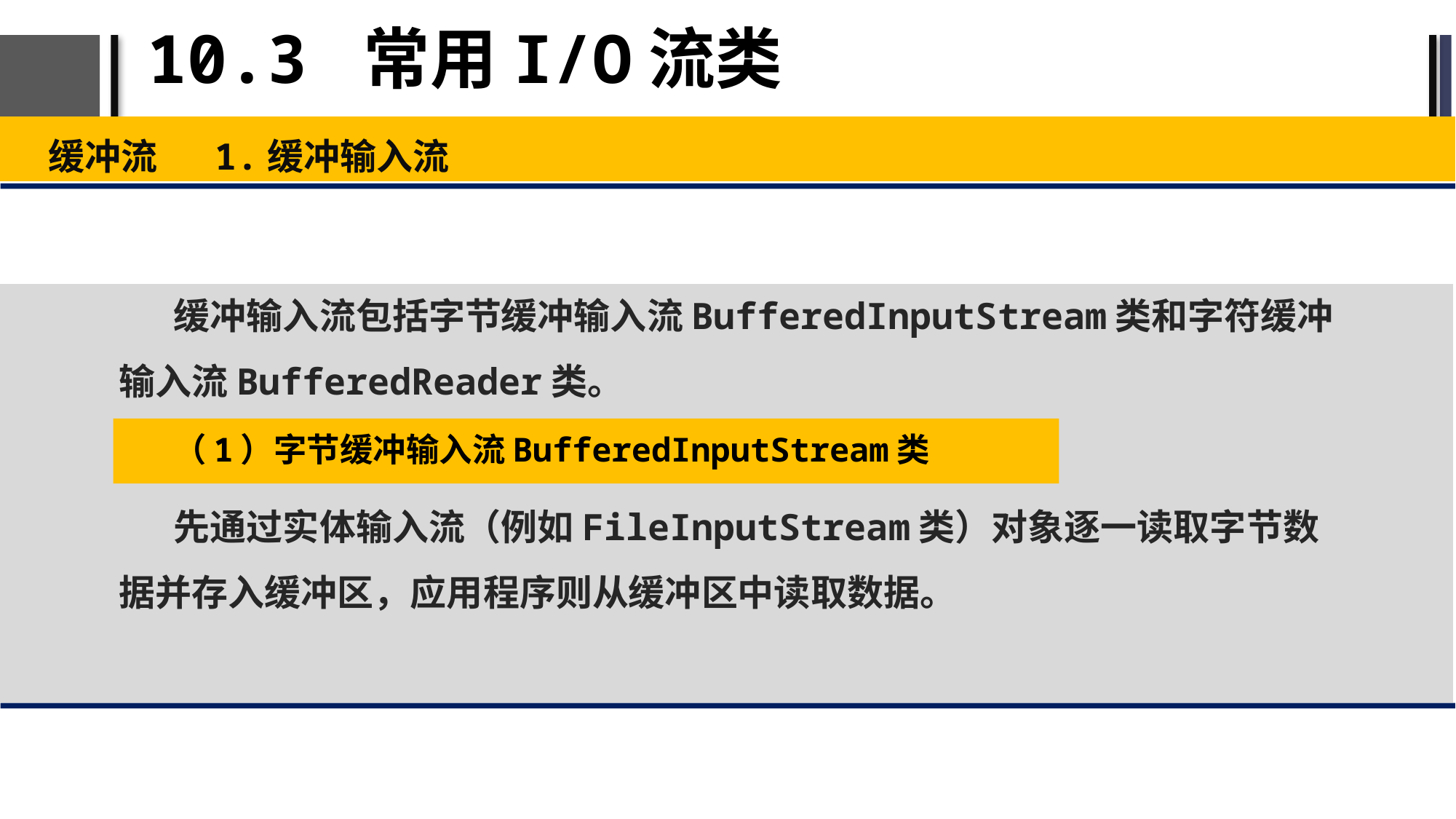

# 10.3 常用I/O流类

缓冲流      1.缓冲输入流

缓冲输入流包括字节缓冲输入流BufferedInputStream类和字符缓冲输入流BufferedReader类。

先通过实体输入流（例如FileInputStream类）对象逐一读取字节数据并存入缓冲区，应用程序则从缓冲区中读取数据。

（1）字节缓冲输入流BufferedInputStream类